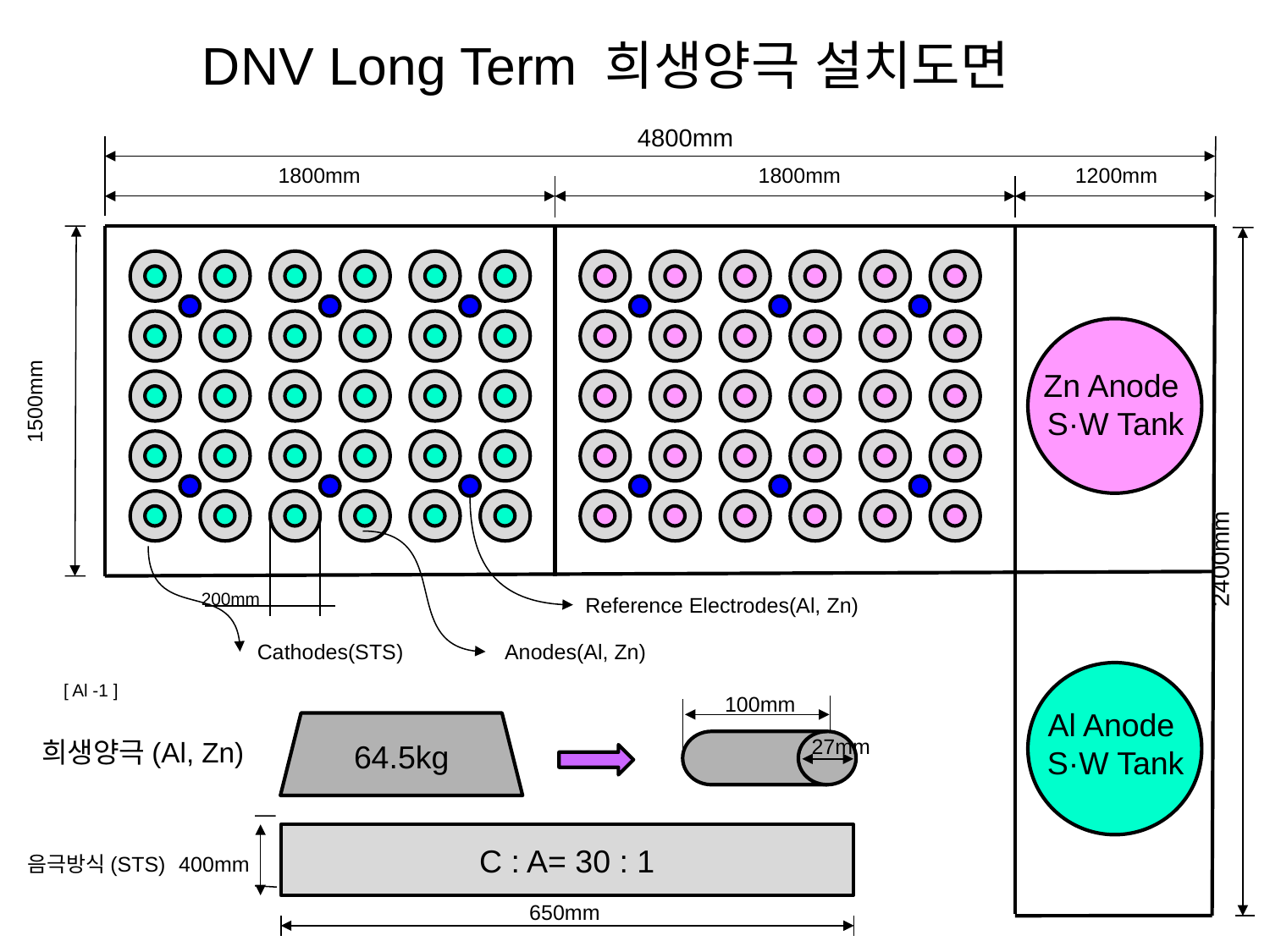

DNV Long Term 희생양극 설치도면
4800mm
1200mm

Zn Anode
S·W Tank
200mm
Cathodes(STS)
Anodes(Al, Zn)

[ Al -1 ]
Al Anode
S·W Tank
1500mm
100mm
64.5kg
27mm
희생양극(Al, Zn)

C : A= 30 : 1
400mm
음극방식(STS)
650mm
2400mm
1800mm
1800mm

Reference Electrodes(Al, Zn)